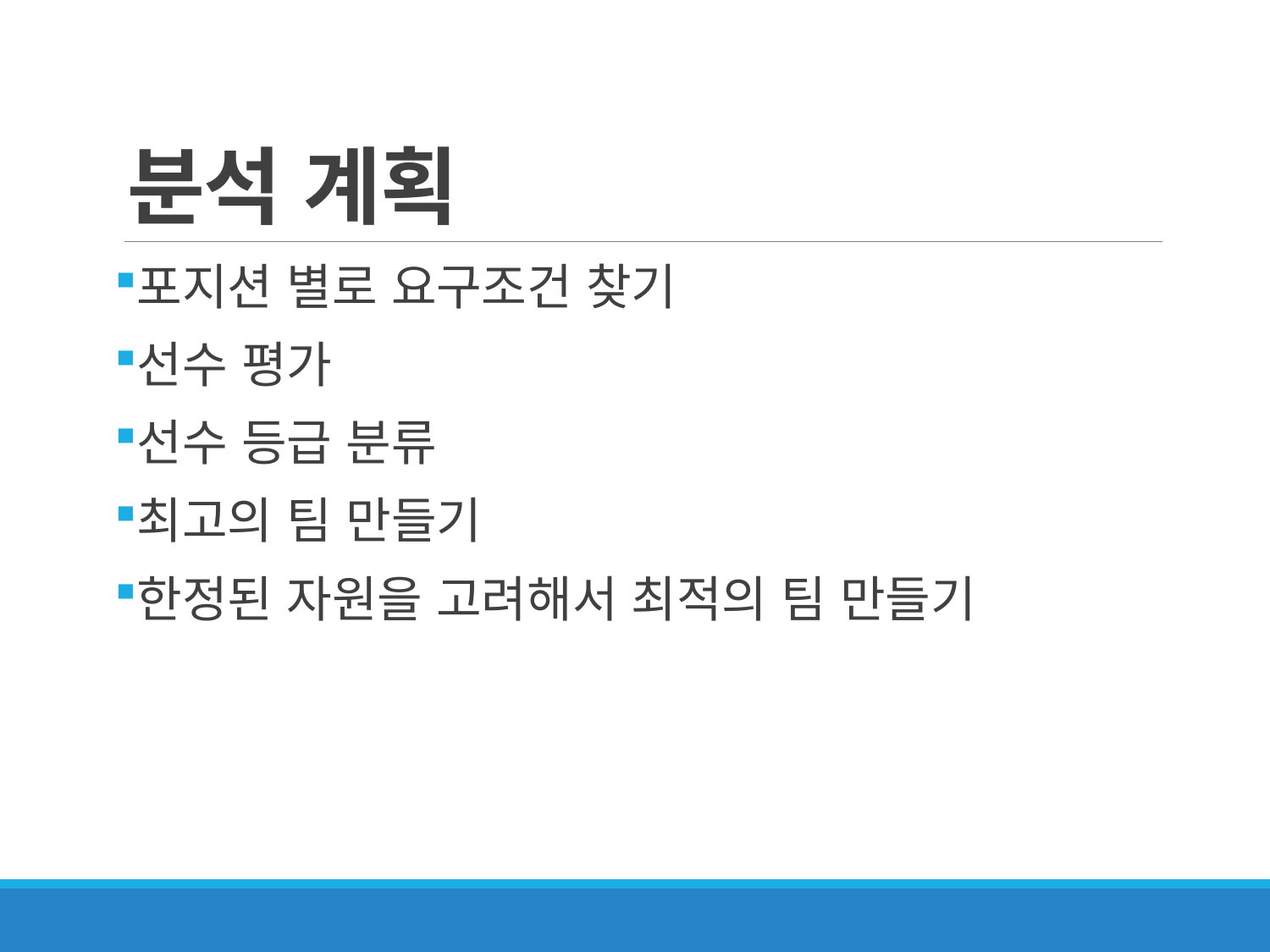

# 분석 계획
포지션 별로 요구조건 찾기
선수 평가
선수 등급 분류
최고의 팀 만들기
한정된 자원을 고려해서 최적의 팀 만들기